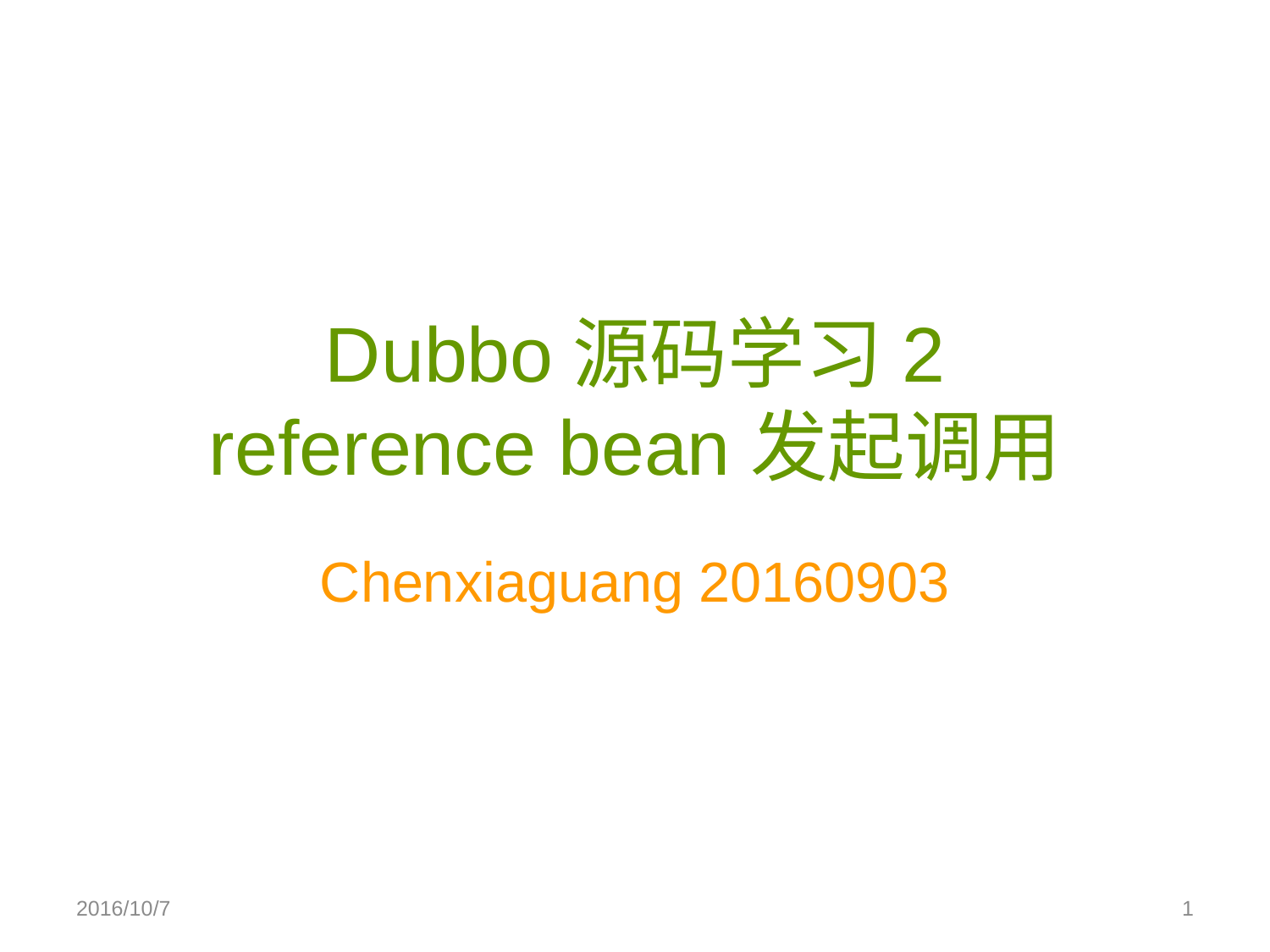

# Dubbo源码学习2 reference bean发起调用
Chenxiaguang 20160903
2016/10/7
1